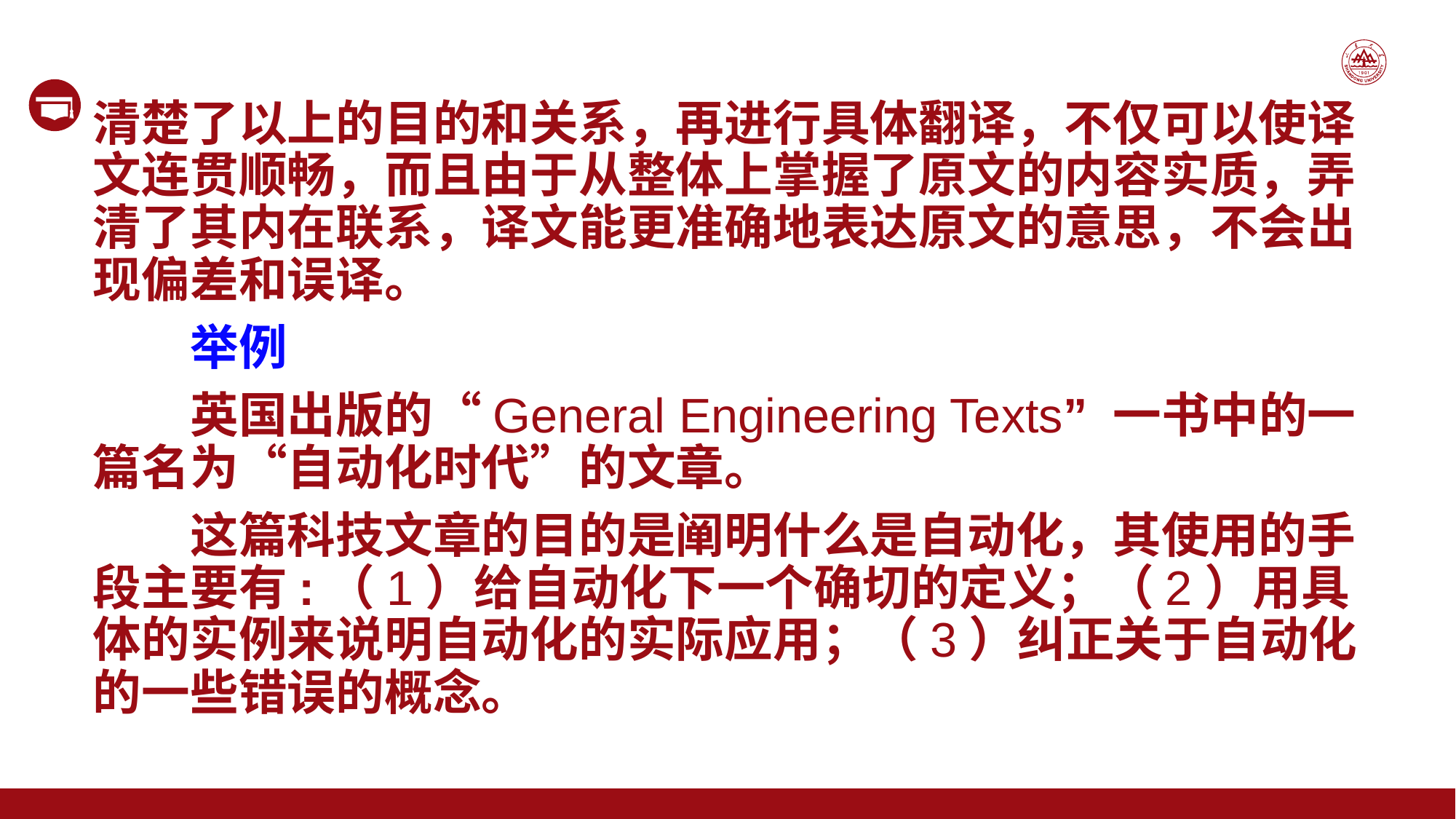

清楚了以上的目的和关系，再进行具体翻译，不仅可以使译文连贯顺畅，而且由于从整体上掌握了原文的内容实质，弄清了其内在联系，译文能更准确地表达原文的意思，不会出现偏差和误译。
　　举例
　　英国出版的“General Engineering Texts” 一书中的一篇名为“自动化时代”的文章。
　　这篇科技文章的目的是阐明什么是自动化，其使用的手段主要有:（1）给自动化下一个确切的定义；（2）用具体的实例来说明自动化的实际应用；（3）纠正关于自动化的一些错误的概念。